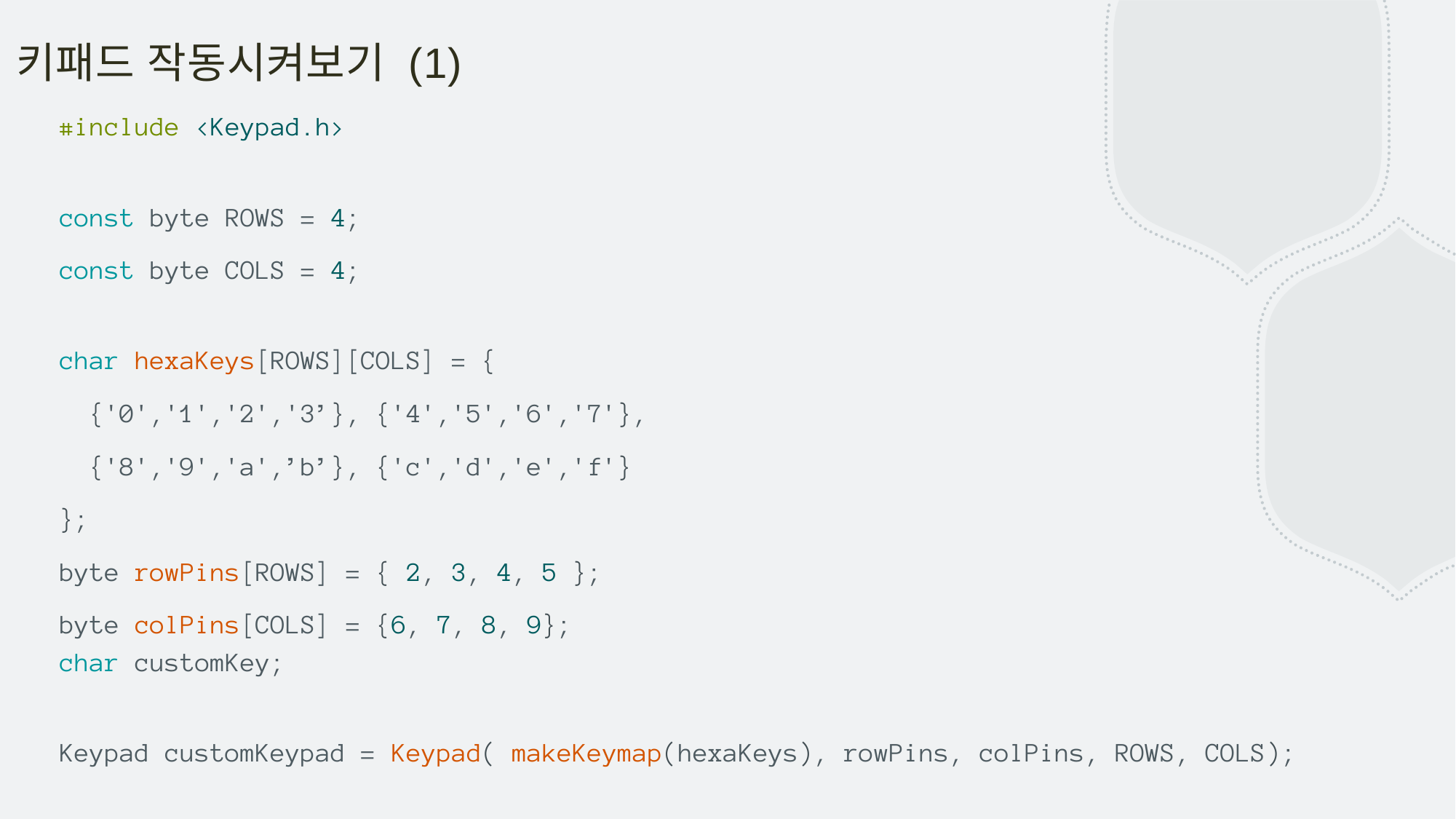

# 키패드 작동시켜보기 (1)
#include <Keypad.h>
const byte ROWS = 4;
const byte COLS = 4;
char hexaKeys[ROWS][COLS] = {
  {'0','1','2','3’}, {'4','5','6','7'},
  {'8','9','a',’b’}, {'c','d','e','f'}
};
byte rowPins[ROWS] = { 2, 3, 4, 5 };
byte colPins[COLS] = {6, 7, 8, 9};
char customKey;
Keypad customKeypad = Keypad( makeKeymap(hexaKeys), rowPins, colPins, ROWS, COLS);